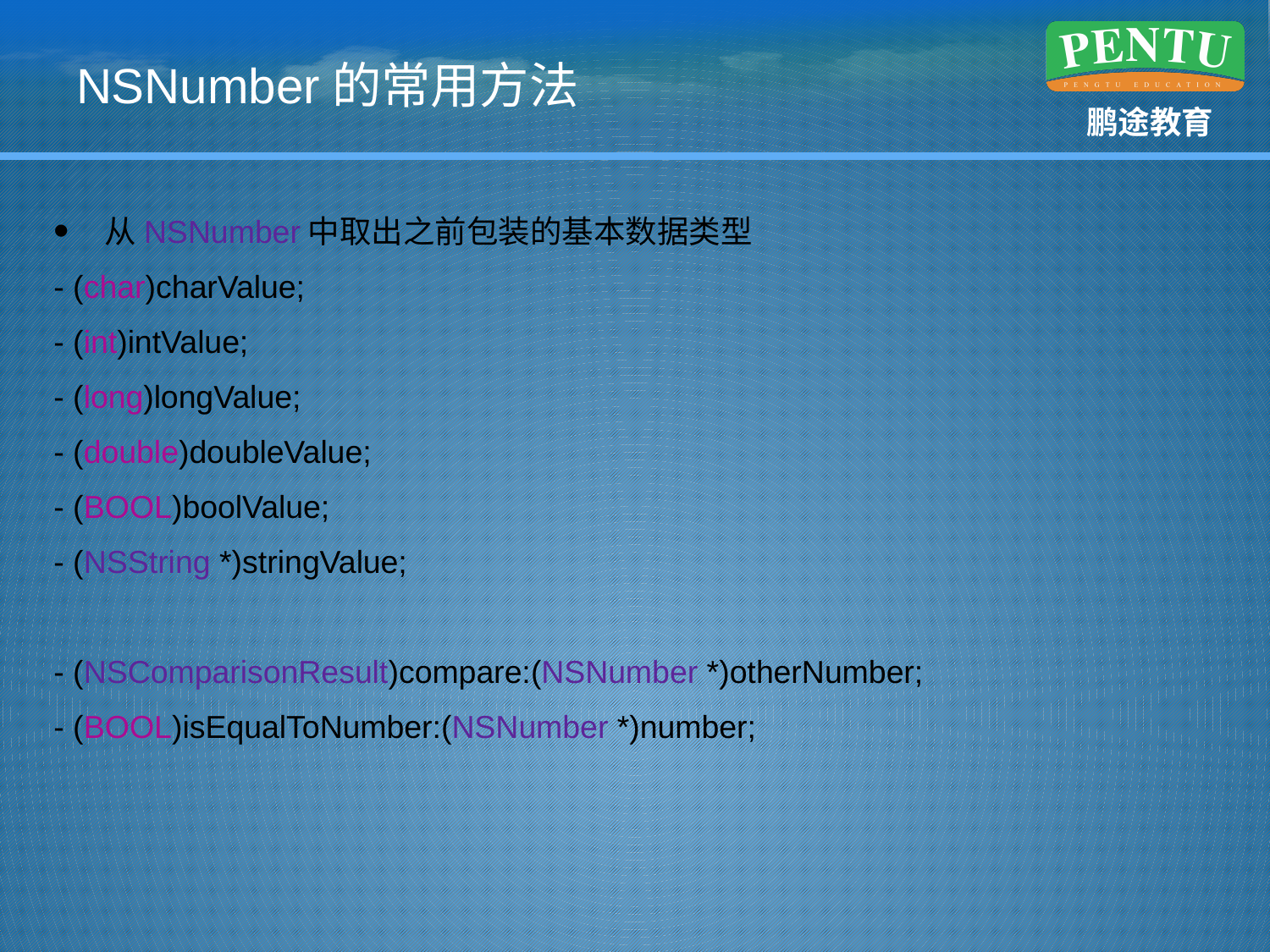

# NSNumber的常用方法
从NSNumber中取出之前包装的基本数据类型
- (char)charValue;
- (int)intValue;
- (long)longValue;
- (double)doubleValue;
- (BOOL)boolValue;
- (NSString *)stringValue;

- (NSComparisonResult)compare:(NSNumber *)otherNumber;
- (BOOL)isEqualToNumber:(NSNumber *)number;